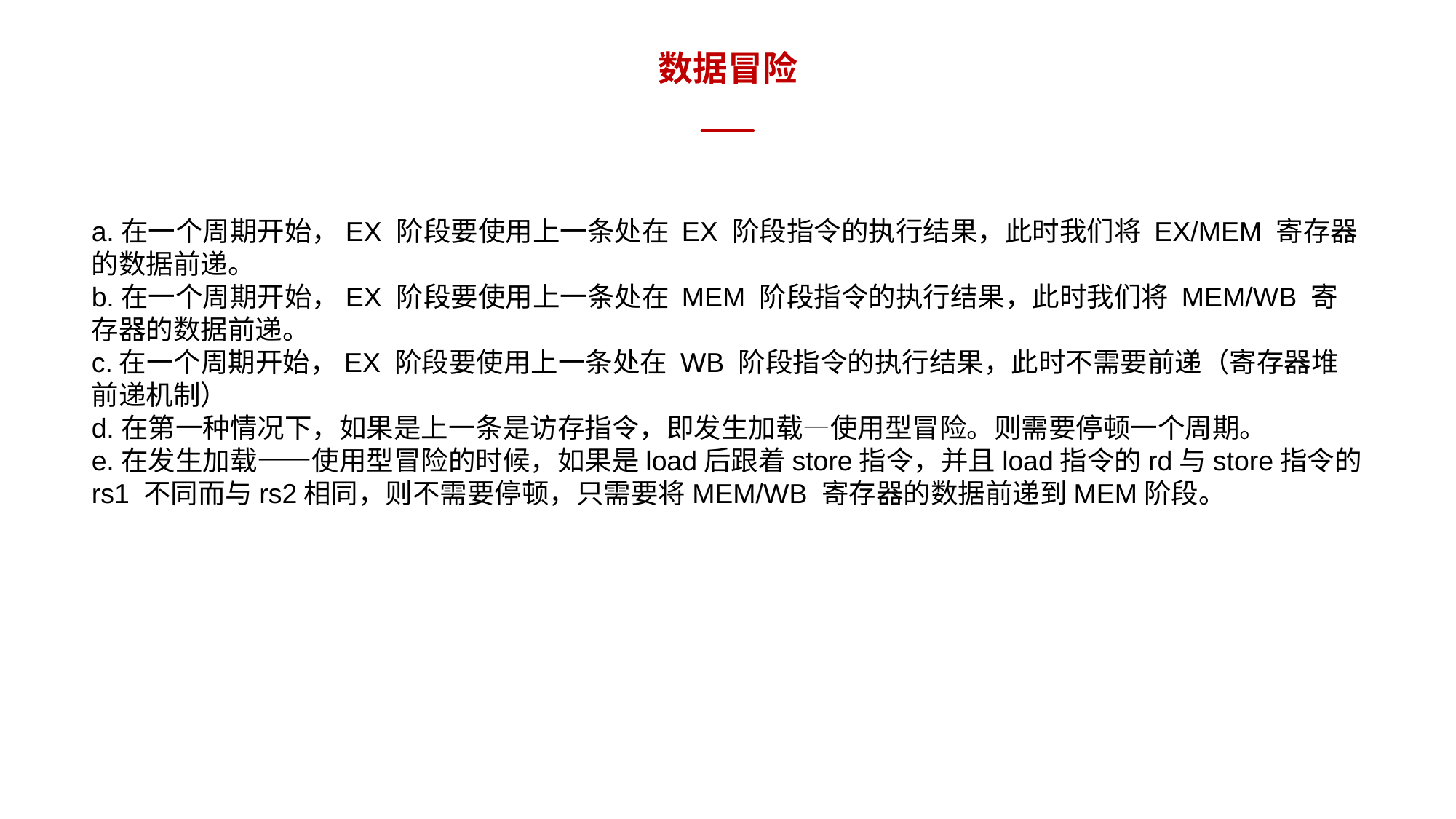

数据冒险
a.在一个周期开始，EX 阶段要使用上一条处在 EX 阶段指令的执行结果，此时我们将 EX/MEM 寄存器的数据前递。
b.在一个周期开始，EX 阶段要使用上一条处在 MEM 阶段指令的执行结果，此时我们将 MEM/WB 寄存器的数据前递。
c.在一个周期开始，EX 阶段要使用上一条处在 WB 阶段指令的执行结果，此时不需要前递（寄存器堆前递机制）
d.在第一种情况下，如果是上一条是访存指令，即发生加载—使用型冒险。则需要停顿一个周期。
e.在发生加载——使用型冒险的时候，如果是load后跟着store指令，并且load指令的rd与store指令的rs1 不同而与rs2相同，则不需要停顿，只需要将MEM/WB 寄存器的数据前递到MEM阶段。